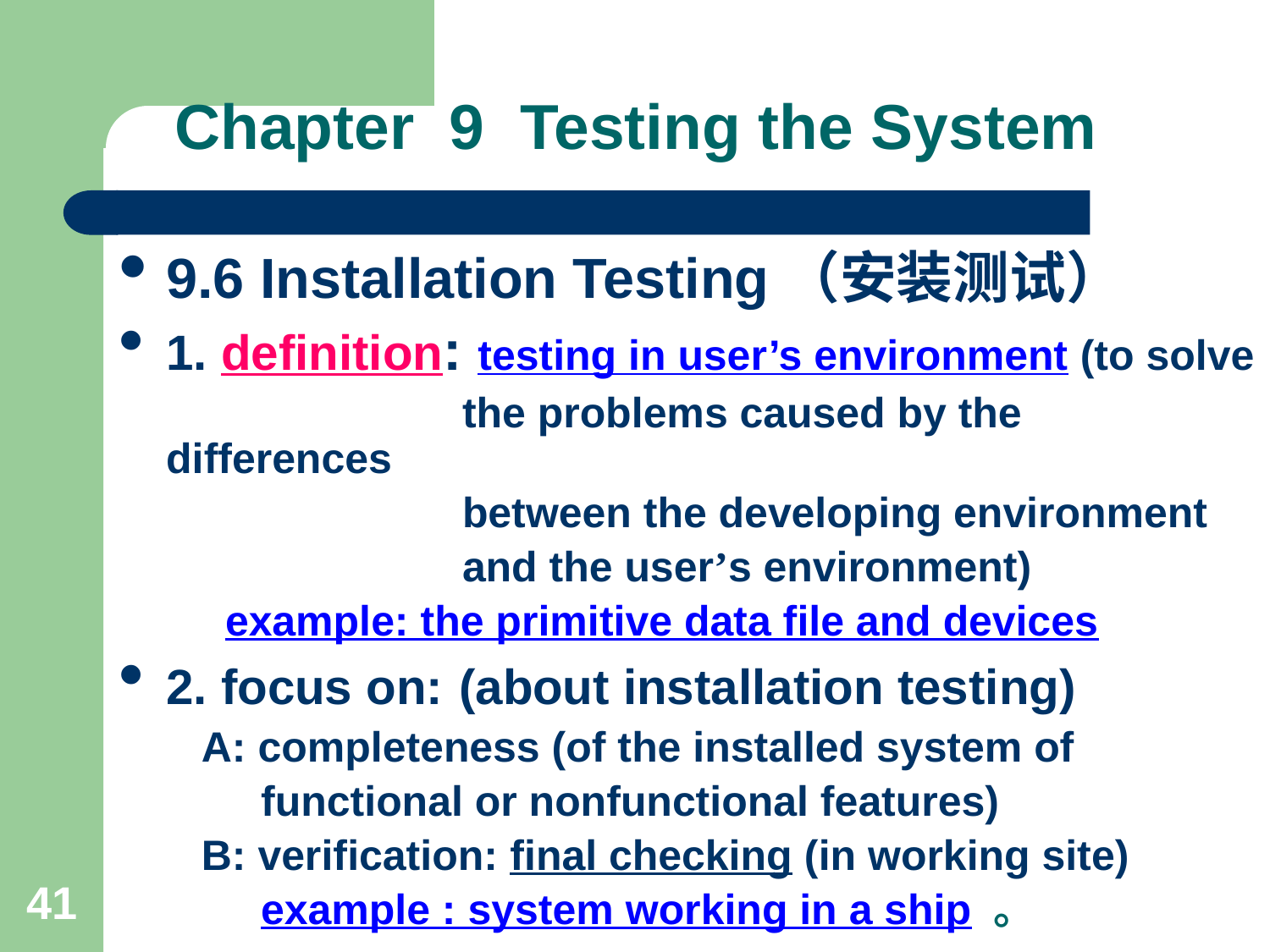

# Chapter  9  Testing the System
9.6 Installation Testing（安装测试）
1. definition: testing in user’s environment (to solve
                             the problems caused by the differences
                             between the developing environment
                             and the user’s environment)
         example: the primitive data file and devices
2. focus on: (about installation testing)
       A: completeness (of the installed system of
            functional or nonfunctional features)
       B: verification: final checking (in working site)
            example : system working in a ship 。
41